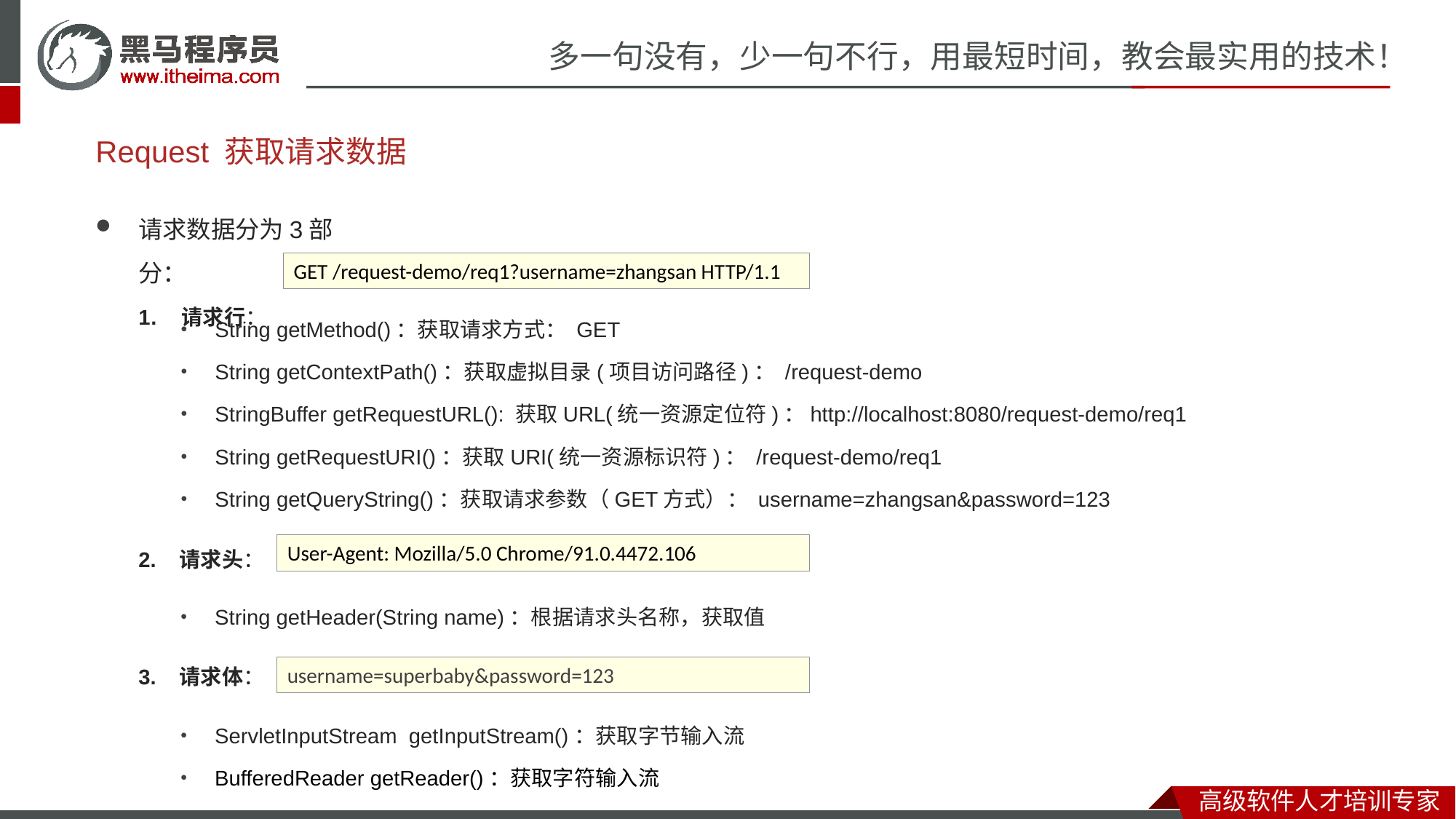

# Request 获取请求数据
请求数据分为3部分：
请求行：
GET /request-demo/req1?username=zhangsan HTTP/1.1
String getMethod()：获取请求方式： GET
String getContextPath()：获取虚拟目录(项目访问路径)： /request-demo
StringBuffer getRequestURL(): 获取URL(统一资源定位符)：http://localhost:8080/request-demo/req1
String getRequestURI()：获取URI(统一资源标识符)： /request-demo/req1
String getQueryString()：获取请求参数（GET方式）： username=zhangsan&password=123

2.   请求头：
User-Agent: Mozilla/5.0 Chrome/91.0.4472.106
String getHeader(String name)：根据请求头名称，获取值

3.   请求体：
username=superbaby&password=123
ServletInputStream  getInputStream()：获取字节输入流
BufferedReader getReader()：获取字符输入流